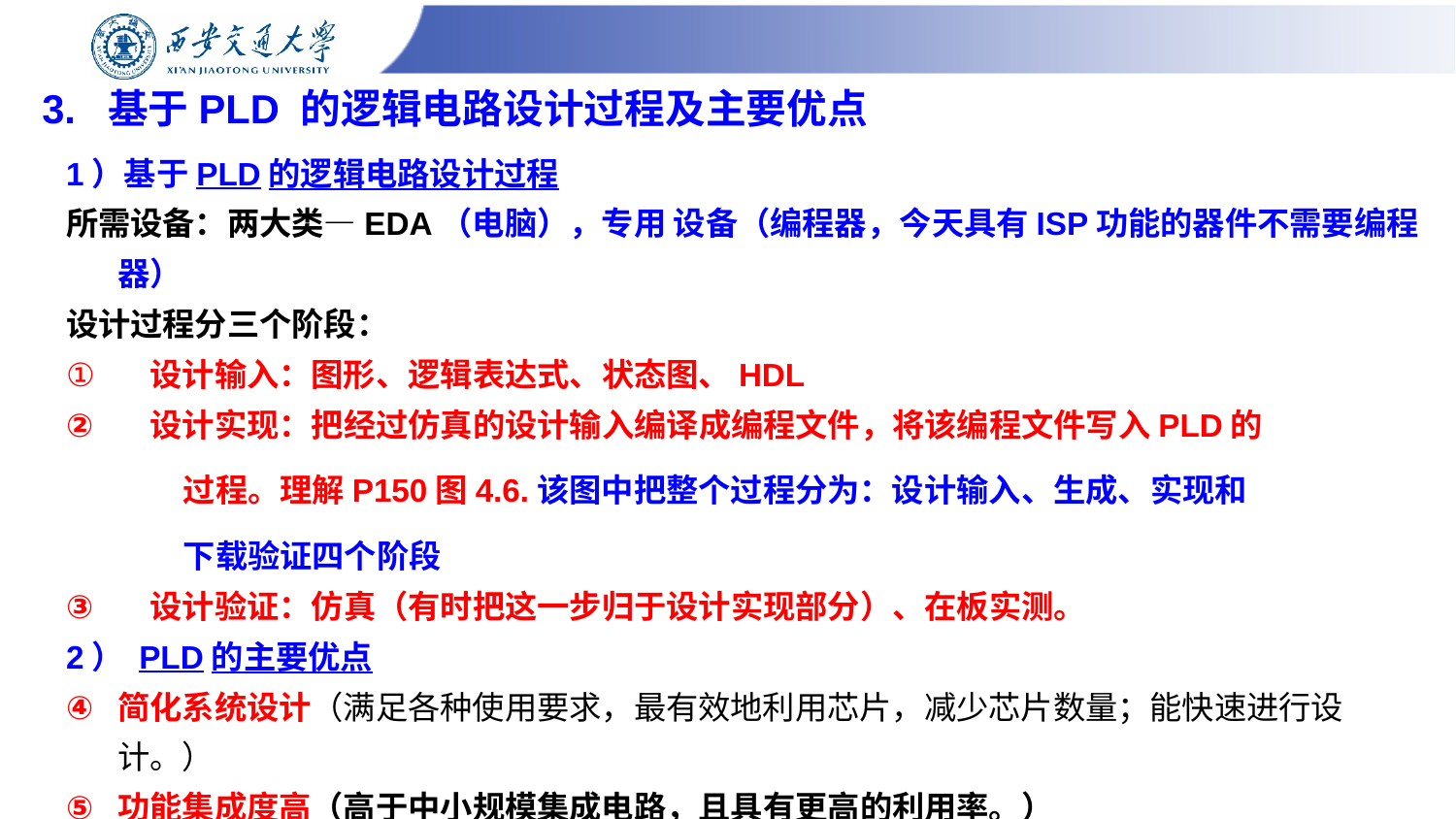

# 3.  基于PLD 的逻辑电路设计过程及主要优点
1）基于PLD的逻辑电路设计过程
所需设备：两大类—EDA（电脑），专用 设备（编程器，今天具有ISP功能的器件不需要编程器）
设计过程分三个阶段：
　设计输入：图形、逻辑表达式、状态图、HDL
　设计实现：把经过仿真的设计输入编译成编程文件，将该编程文件写入PLD的
               过程。理解P150图4.6.该图中把整个过程分为：设计输入、生成、实现和
               下载验证四个阶段
　设计验证：仿真（有时把这一步归于设计实现部分）、在板实测。
2） PLD的主要优点
简化系统设计（满足各种使用要求，最有效地利用芯片，减少芯片数量；能快速进行设计。）
功能集成度高（高于中小规模集成电路，且具有更高的利用率。）
可靠性高